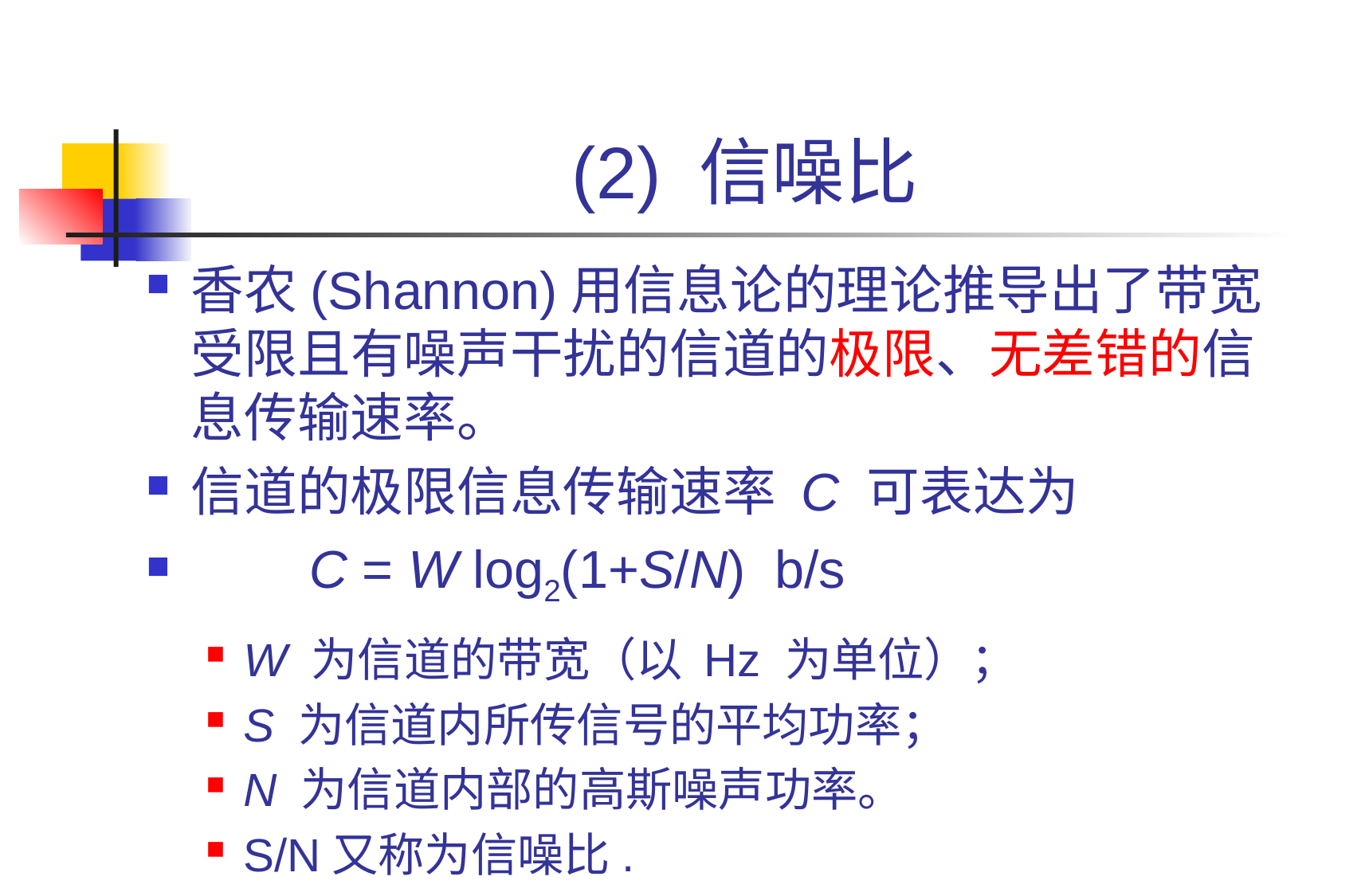

# (2) 信噪比
香农(Shannon)用信息论的理论推导出了带宽受限且有噪声干扰的信道的极限、无差错的信息传输速率。
信道的极限信息传输速率 C 可表达为
        C = W log2(1+S/N)  b/s
W 为信道的带宽（以 Hz 为单位）；
S 为信道内所传信号的平均功率；
N 为信道内部的高斯噪声功率。
S/N又称为信噪比.